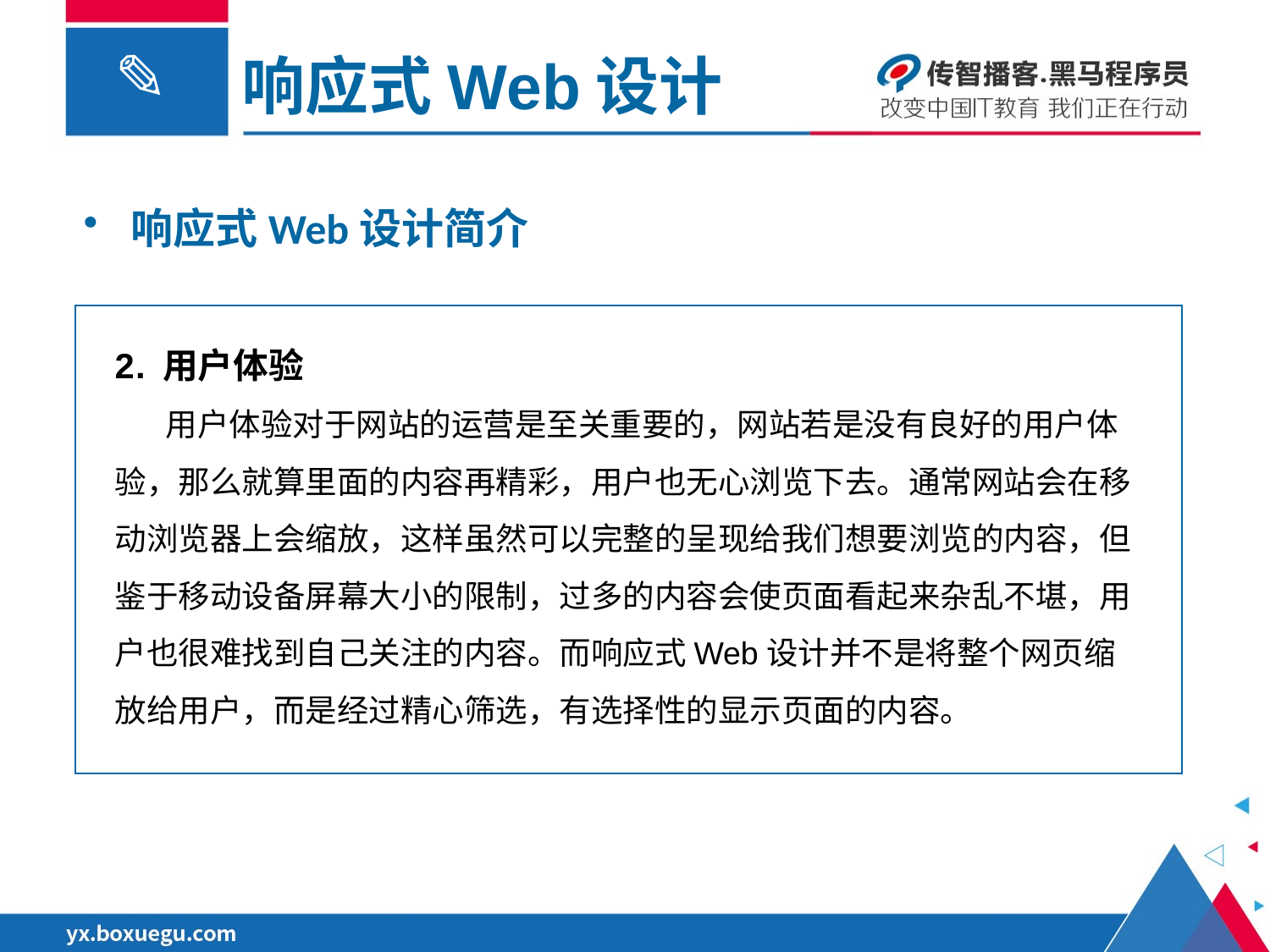

响应式Web设计
响应式Web设计简介

用户体验
      用户体验对于网站的运营是至关重要的，网站若是没有良好的用户体验，那么就算里面的内容再精彩，用户也无心浏览下去。通常网站会在移动浏览器上会缩放，这样虽然可以完整的呈现给我们想要浏览的内容，但鉴于移动设备屏幕大小的限制，过多的内容会使页面看起来杂乱不堪，用户也很难找到自己关注的内容。而响应式Web设计并不是将整个网页缩放给用户，而是经过精心筛选，有选择性的显示页面的内容。